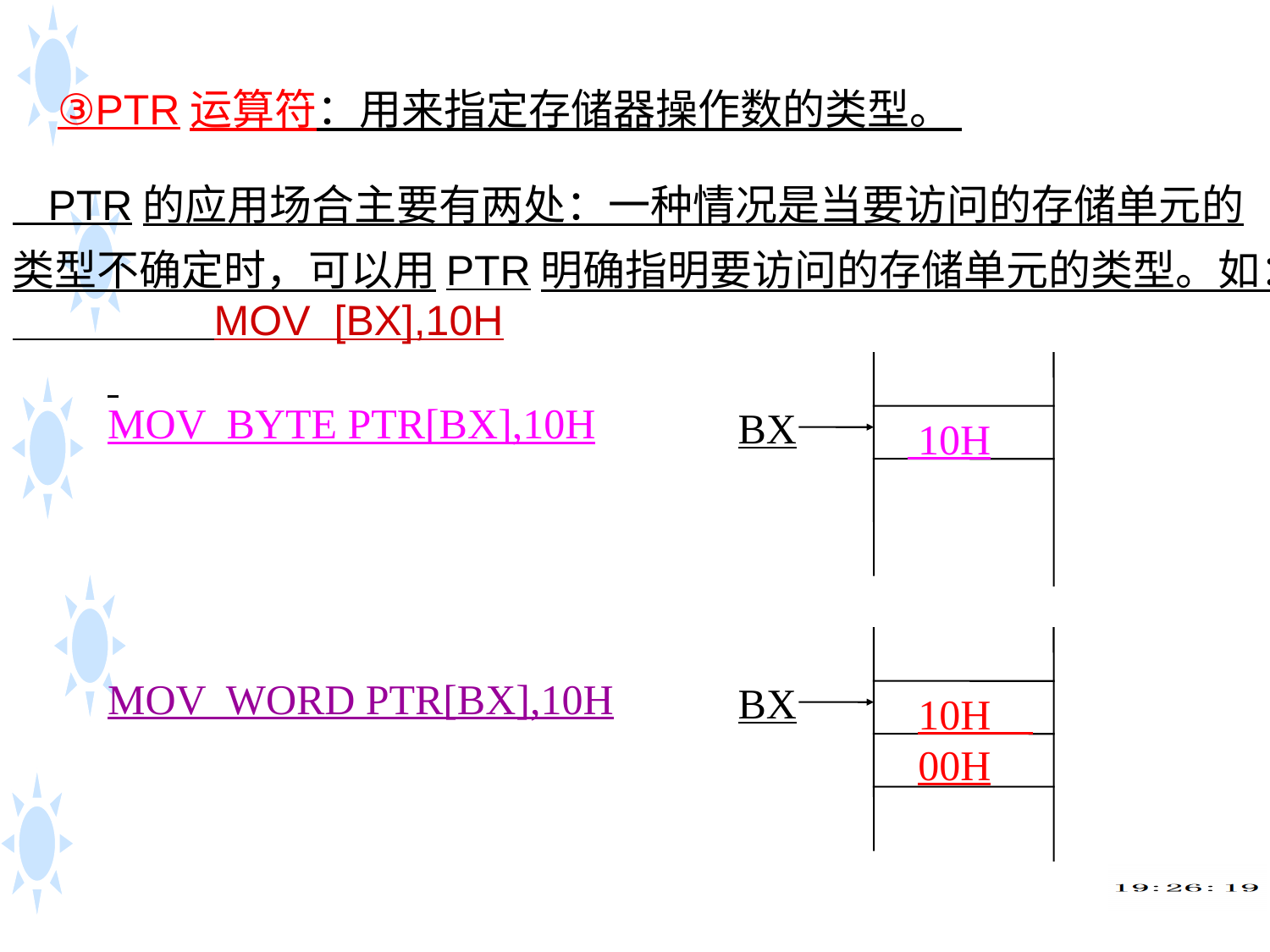

③PTR运算符：用来指定存储器操作数的类型。
   PTR的应用场合主要有两处：一种情况是当要访问的存储单元的类型不确定时，可以用PTR明确指明要访问的存储单元的类型。如：
                 MOV  [BX],10H

MOV  BYTE PTR[BX],10H
BX

 10H

MOV  WORD PTR[BX],10H
BX

10H     00H

24